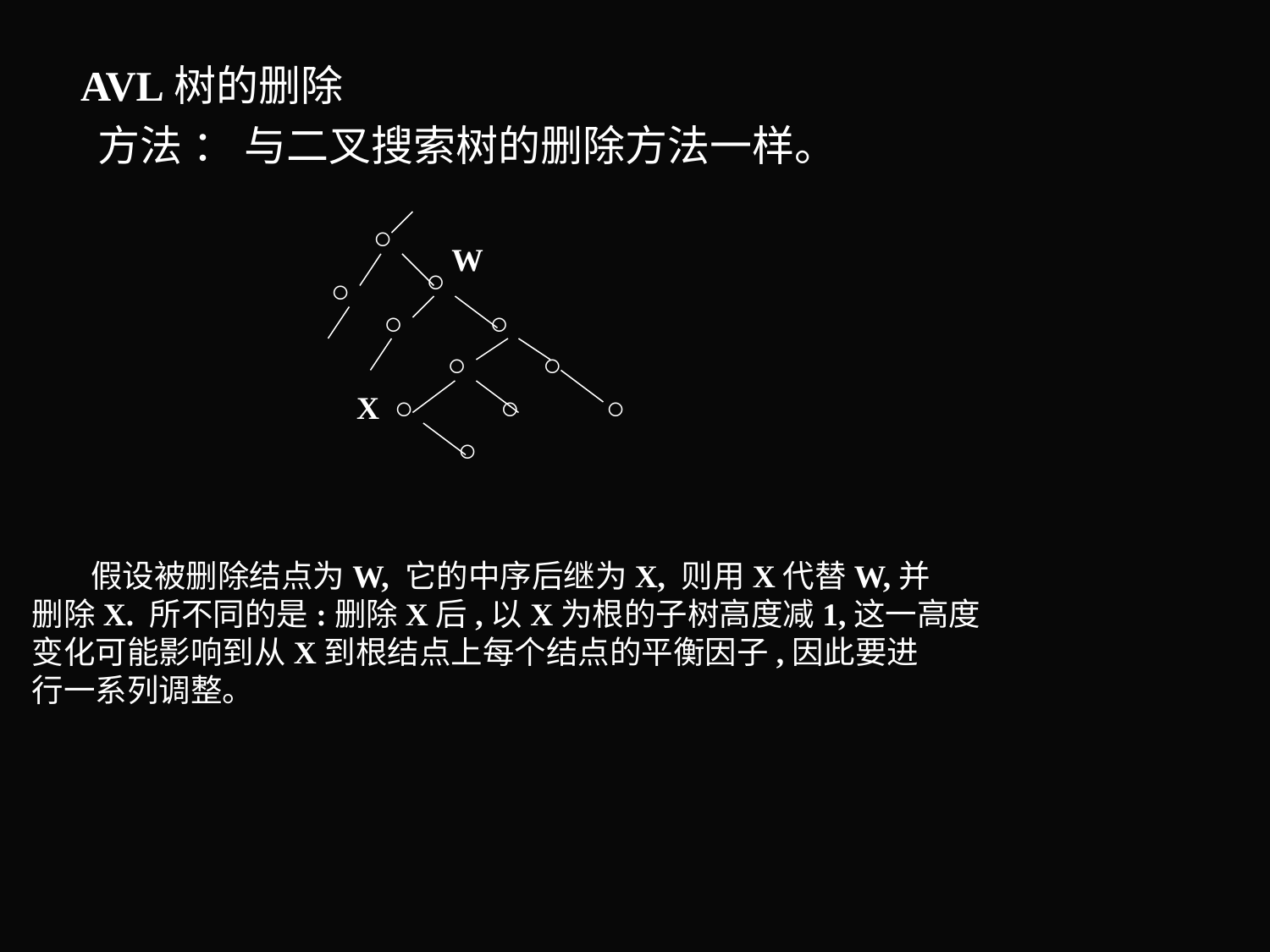

AVL树的删除
   方法 ： 与二叉搜索树的删除方法一样。
○

W

○
○

○
○

○

○

X
○
○
○

○
          假设被删除结点为W, 它的中序后继为X, 则用X代替W,并
   删除X. 所不同的是:删除X后,以X为根的子树高度减1,这一高度
   变化可能影响到从X到根结点上每个结点的平衡因子,因此要进
   行一系列调整。